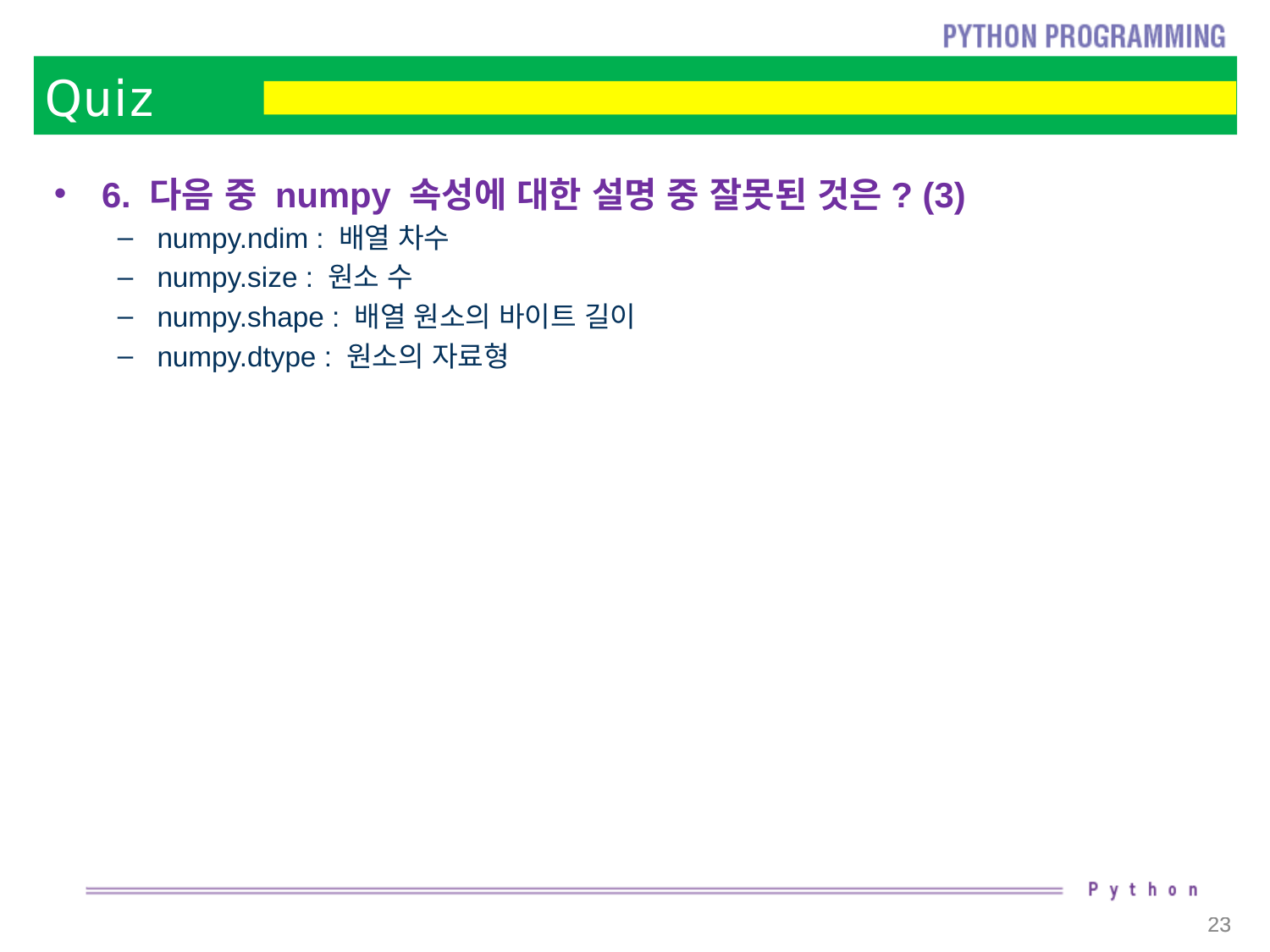

# Quiz

6. 다음 중 numpy 속성에 대한 설명 중 잘못된 것은? (3)
numpy.ndim : 배열 차수
numpy.size : 원소 수
numpy.shape : 배열 원소의 바이트 길이
numpy.dtype : 원소의 자료형
23